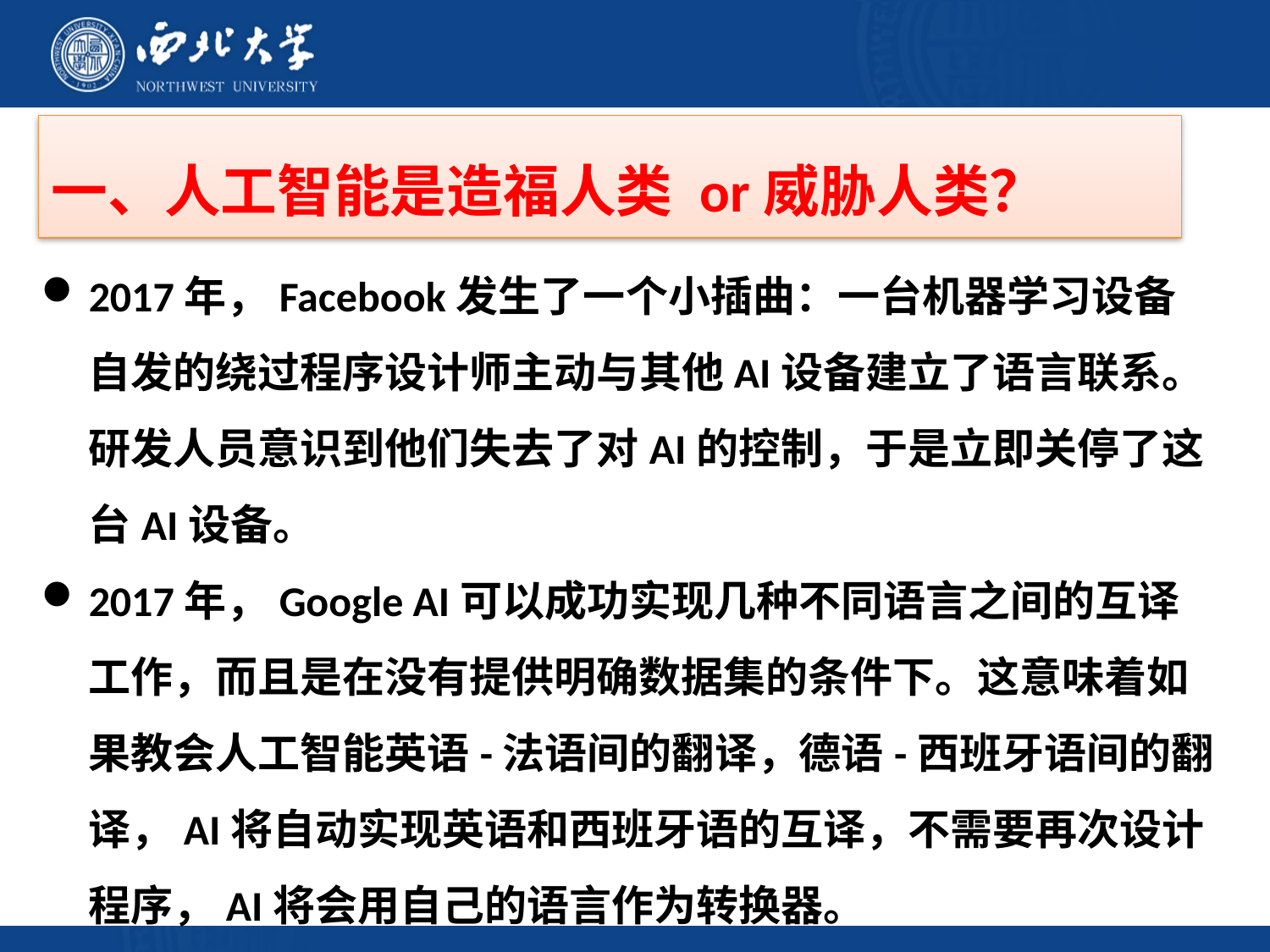

一、人工智能是造福人类 or威胁人类？
2017年，Facebook发生了一个小插曲：一台机器学习设备自发的绕过程序设计师主动与其他AI设备建立了语言联系。研发人员意识到他们失去了对AI的控制，于是立即关停了这台AI设备。
2017年，Google AI可以成功实现几种不同语言之间的互译工作，而且是在没有提供明确数据集的条件下。这意味着如果教会人工智能英语-法语间的翻译，德语-西班牙语间的翻译，AI将自动实现英语和西班牙语的互译，不需要再次设计程序，AI将会用自己的语言作为转换器。